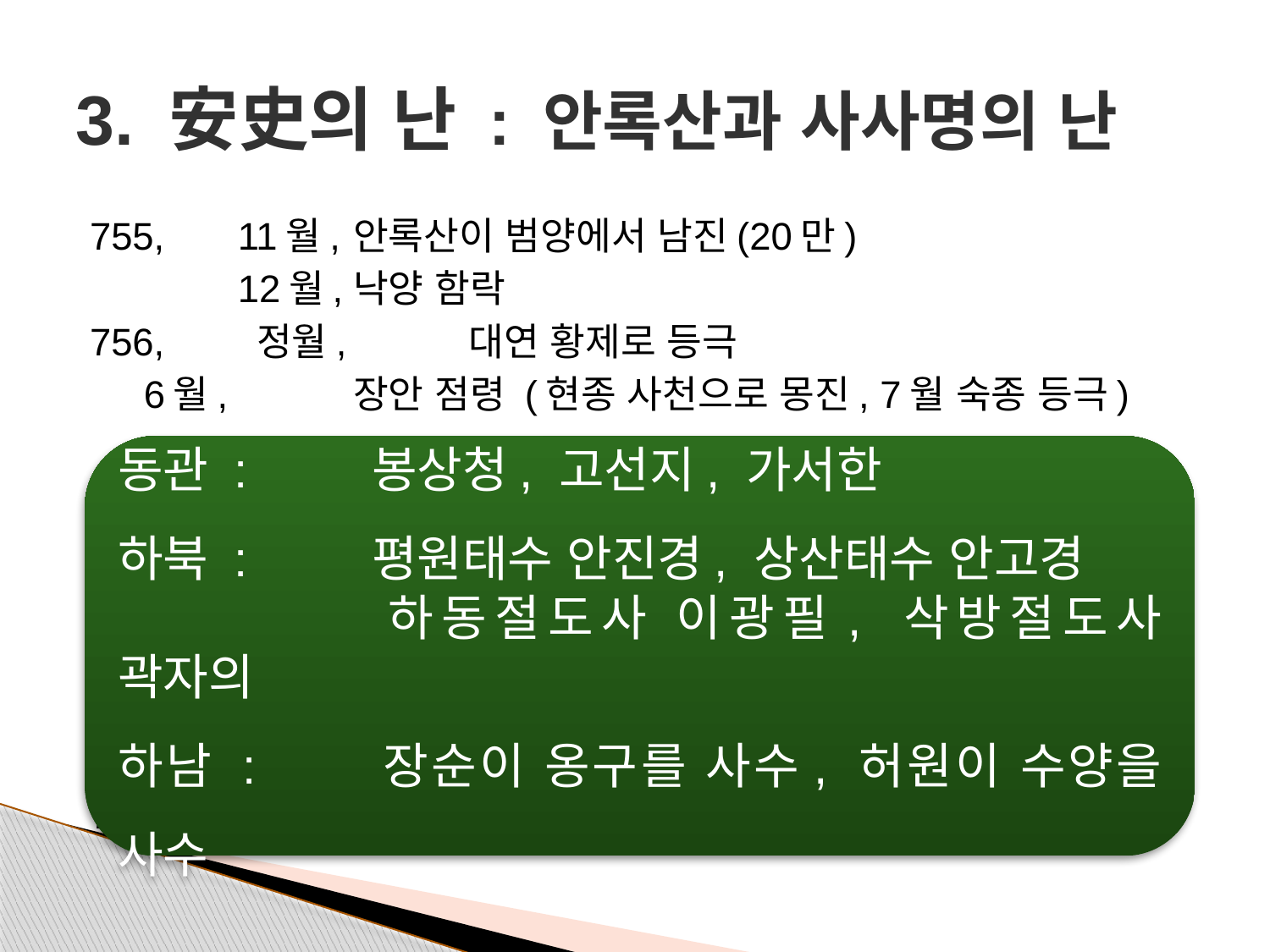

# 3. 安史의 난 : 안록산과 사사명의 난
755,	11월,		안록산이 범양에서 남진(20만)
       	12월,		낙양 함락
756, 	 정월, 		대연 황제로 등극
		  6월, 		장안 점령 (현종 사천으로 몽진, 7월 숙종 등극)

757, 	 정월, 		아들 안경서에게 살해됨
		   9월,		회흘군을 앞세워 당이 장안을 탈환

758,	   6월,		당에 귀의했던 사사명이 재반란
759,	   3월,		대연황제로 등극
760, 	   3월, 	아들 사조의에게 살해됨
763,	  정월, 	사조의도 부하장수에게 공격받고 자결
동관 :	봉상청, 고선지, 가서한
하북 :	평원태수 안진경, 상산태수 안고경
		하동절도사 이광필, 삭방절도사 곽자의
하남 :	장순이 옹구를 사수, 허원이 수양을 사수